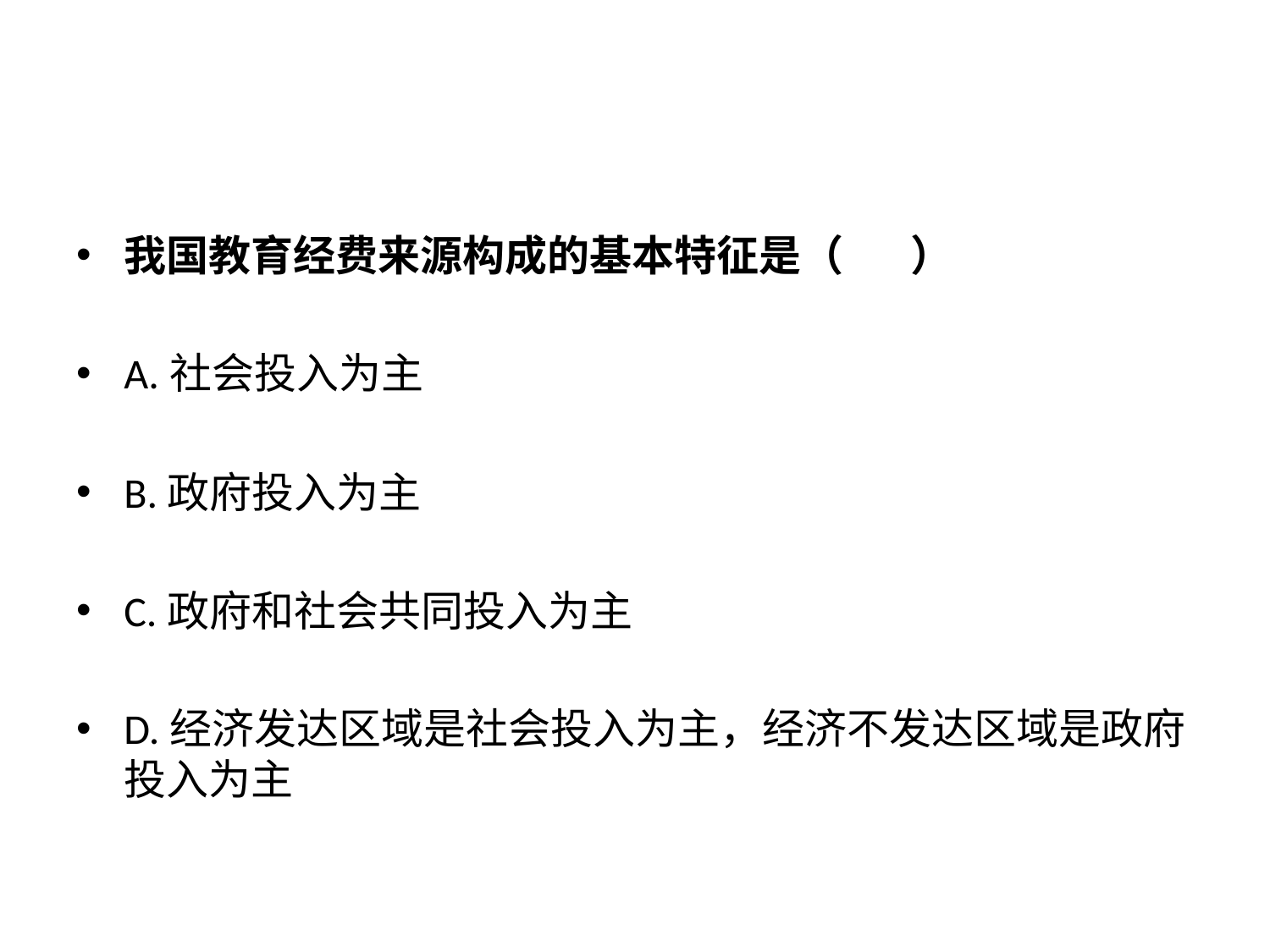

我国教育经费来源构成的基本特征是（       ）

A.社会投入为主

B.政府投入为主

C.政府和社会共同投入为主

D.经济发达区域是社会投入为主，经济不发达区域是政府投入为主